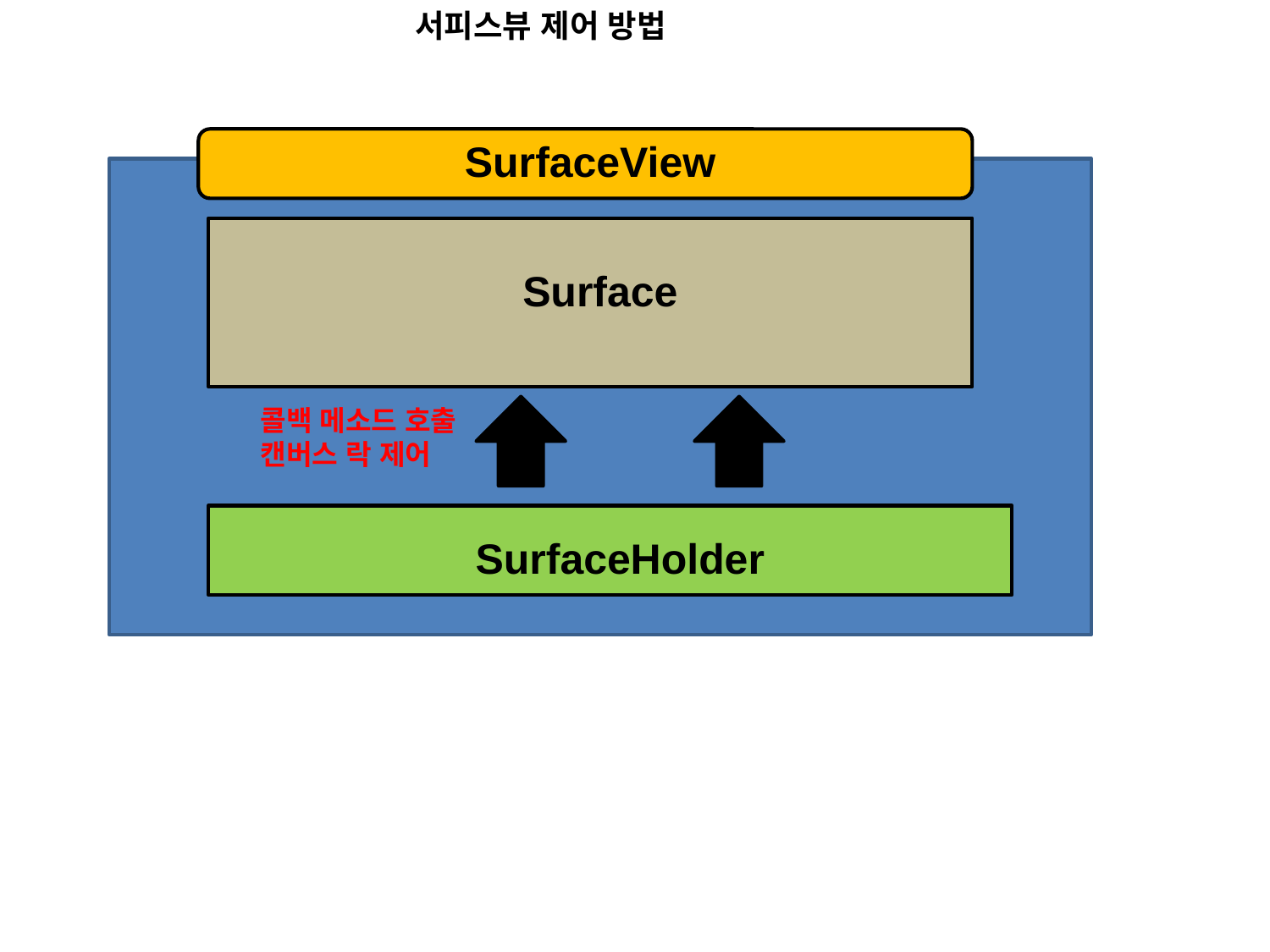

서피스뷰 제어 방법

SurfaceView

Surface
콜백 메소드 호출
캔버스 락 제어

SurfaceHolder